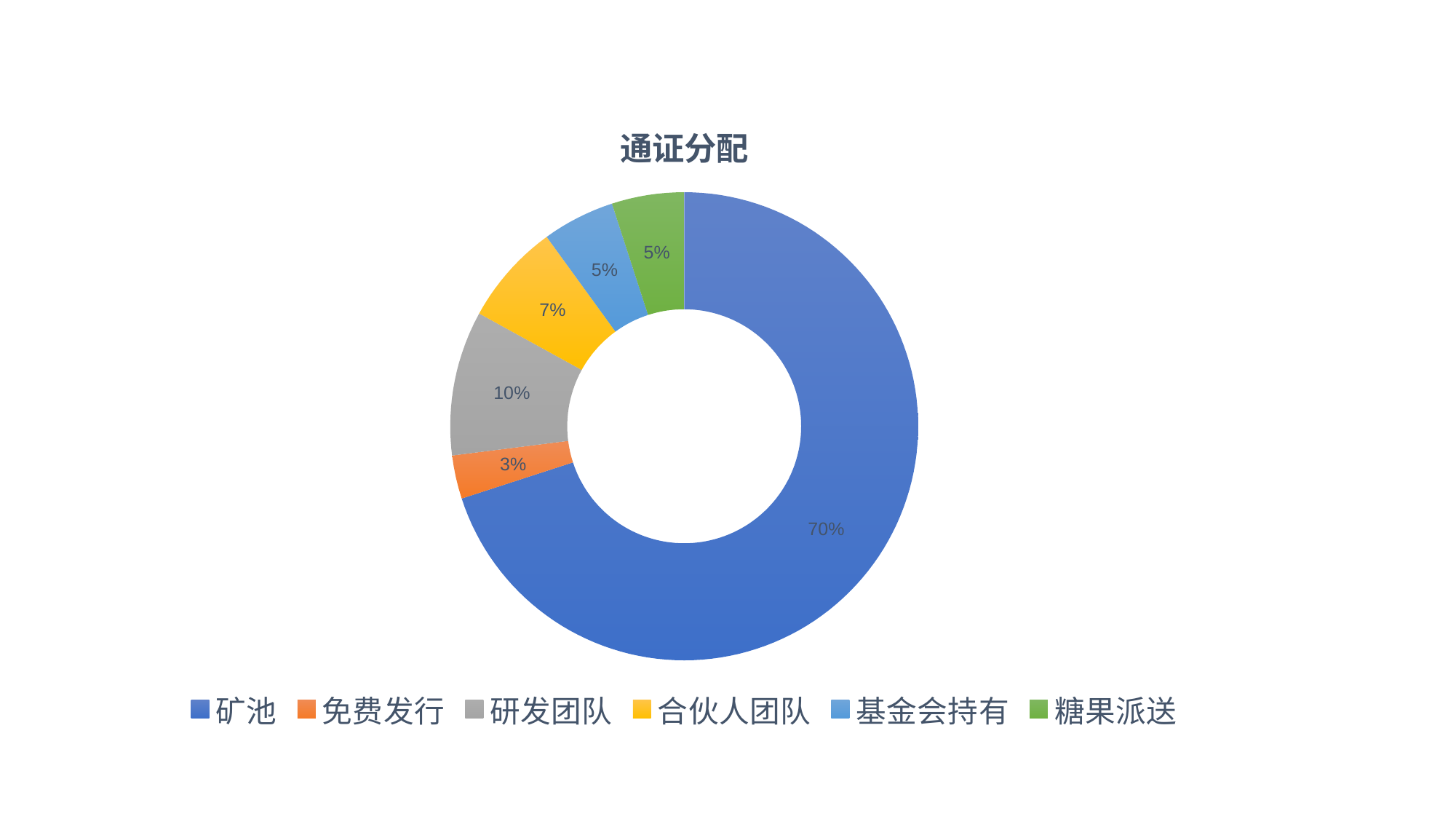

### Chart:

| Category | 通证分配 |
|---|---|
| 矿池 | 70.0 |
| 免费发行 | 3.0 |
| 研发团队 | 10.0 |
| 合伙人团队 | 7.0 |
| 基金会持有 | 5.0 |
| 糖果派送 | 5.0 |